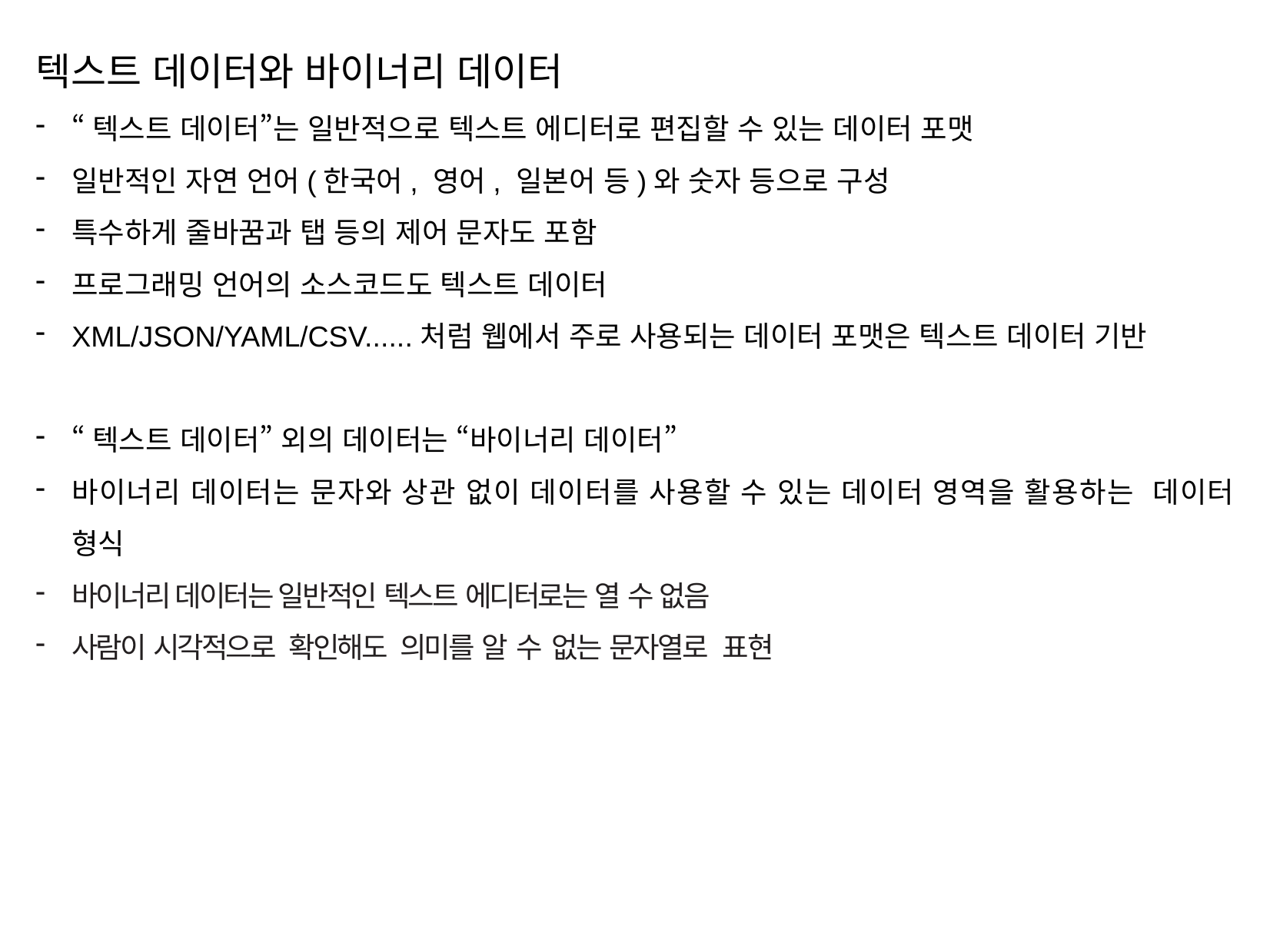

텍스트 데이터와 바이너리 데이터
“텍스트 데이터”는 일반적으로 텍스트 에디터로 편집할 수 있는 데이터 포맷
일반적인 자연 언어(한국어, 영어, 일본어 등)와 숫자 등으로 구성
특수하게 줄바꿈과 탭 등의 제어 문자도 포함
프로그래밍 언어의 소스코드도 텍스트 데이터
XML/JSON/YAML/CSV......처럼 웹에서 주로 사용되는 데이터 포맷은 텍스트 데이터 기반

“텍스트 데이터” 외의 데이터는 “바이너리 데이터”
바이너리 데이터는 문자와 상관 없이 데이터를 사용할 수 있는 데이터 영역을 활용하는  데이터 형식
바이너리 데이터는 일반적인 텍스트 에디터로는 열 수 없음
사람이 시각적으로  확인해도  의미를 알 수 없는 문자열로  표현